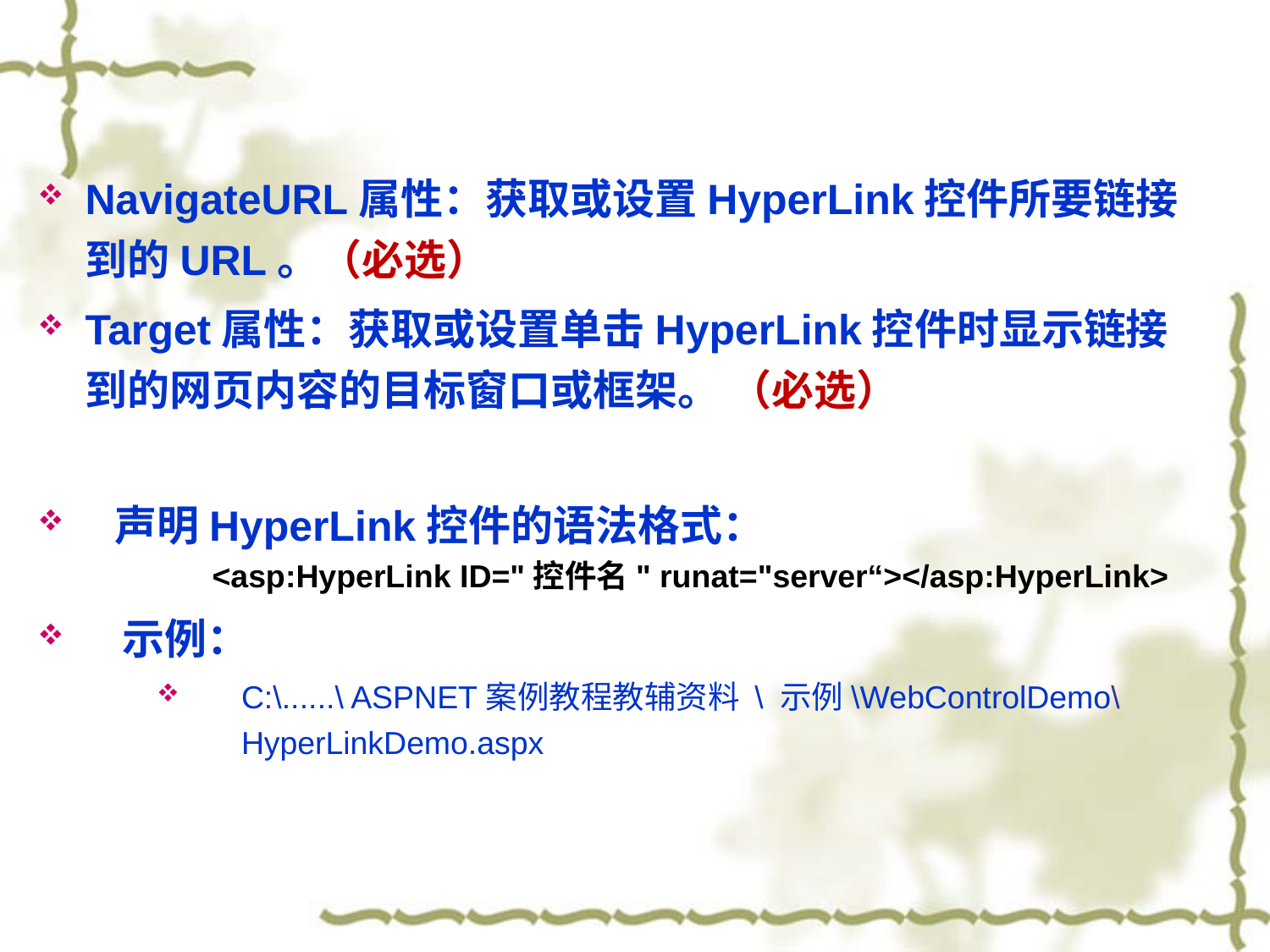

NavigateURL属性：获取或设置HyperLink控件所要链接到的URL。（必选）
Target属性：获取或设置单击HyperLink控件时显示链接到的网页内容的目标窗口或框架。 （必选）

声明HyperLink控件的语法格式：
<asp:HyperLink ID="控件名" runat="server“></asp:HyperLink>
示例：
C:\......\ ASPNET案例教程教辅资料 \ 示例\WebControlDemo\HyperLinkDemo.aspx